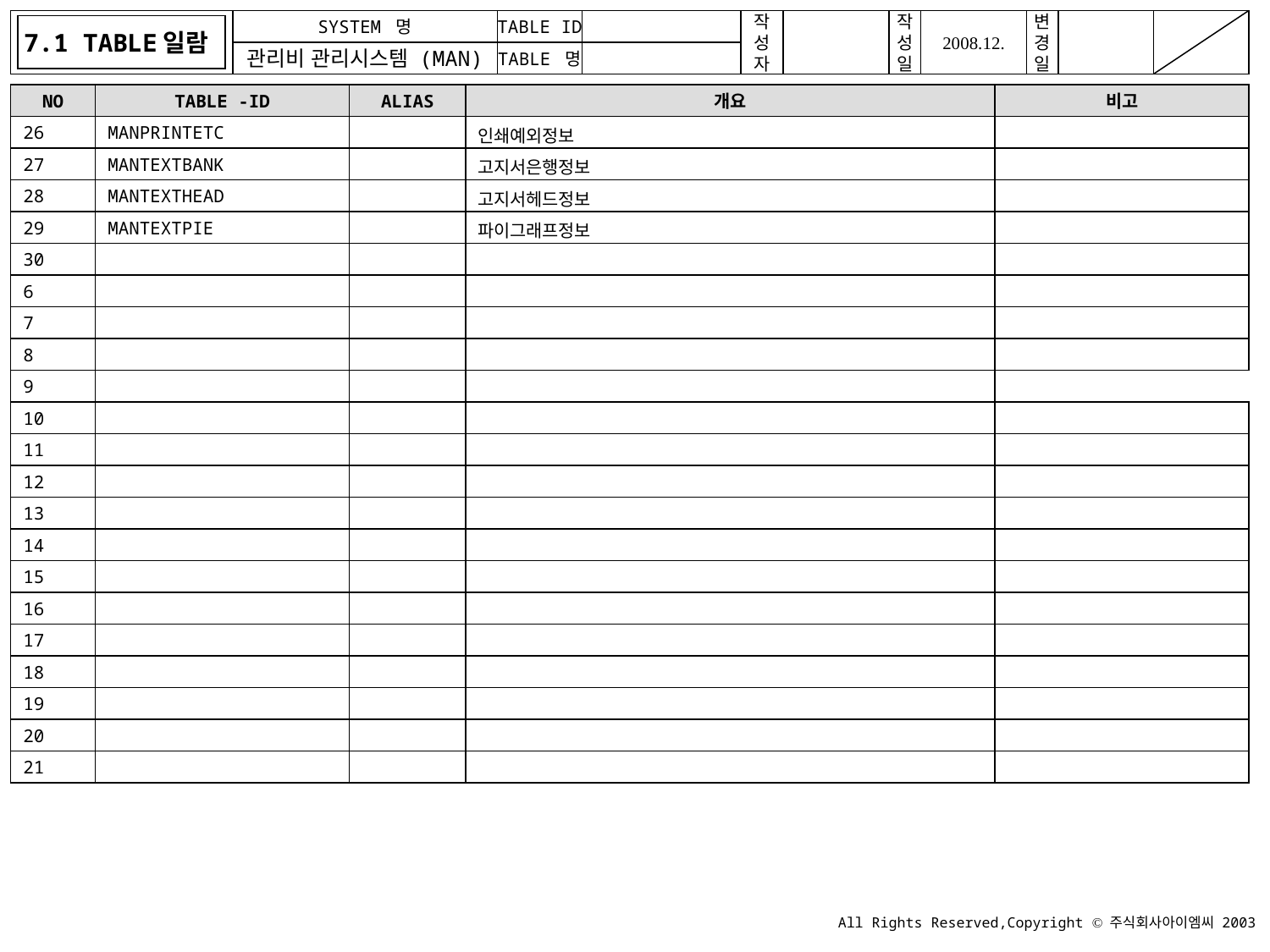

7.1 TABLE일람

NO
TABLE -ID
ALIAS
개요
비고
26
MANPRINTETC

인쇄예외정보

27
MANTEXTBANK

고지서은행정보

28
MANTEXTHEAD
고지서헤드정보

29
MANTEXTPIE

파이그래프정보

30

6

7

8

9

10

11

12

13

14

15

16

17

18

19

20

21